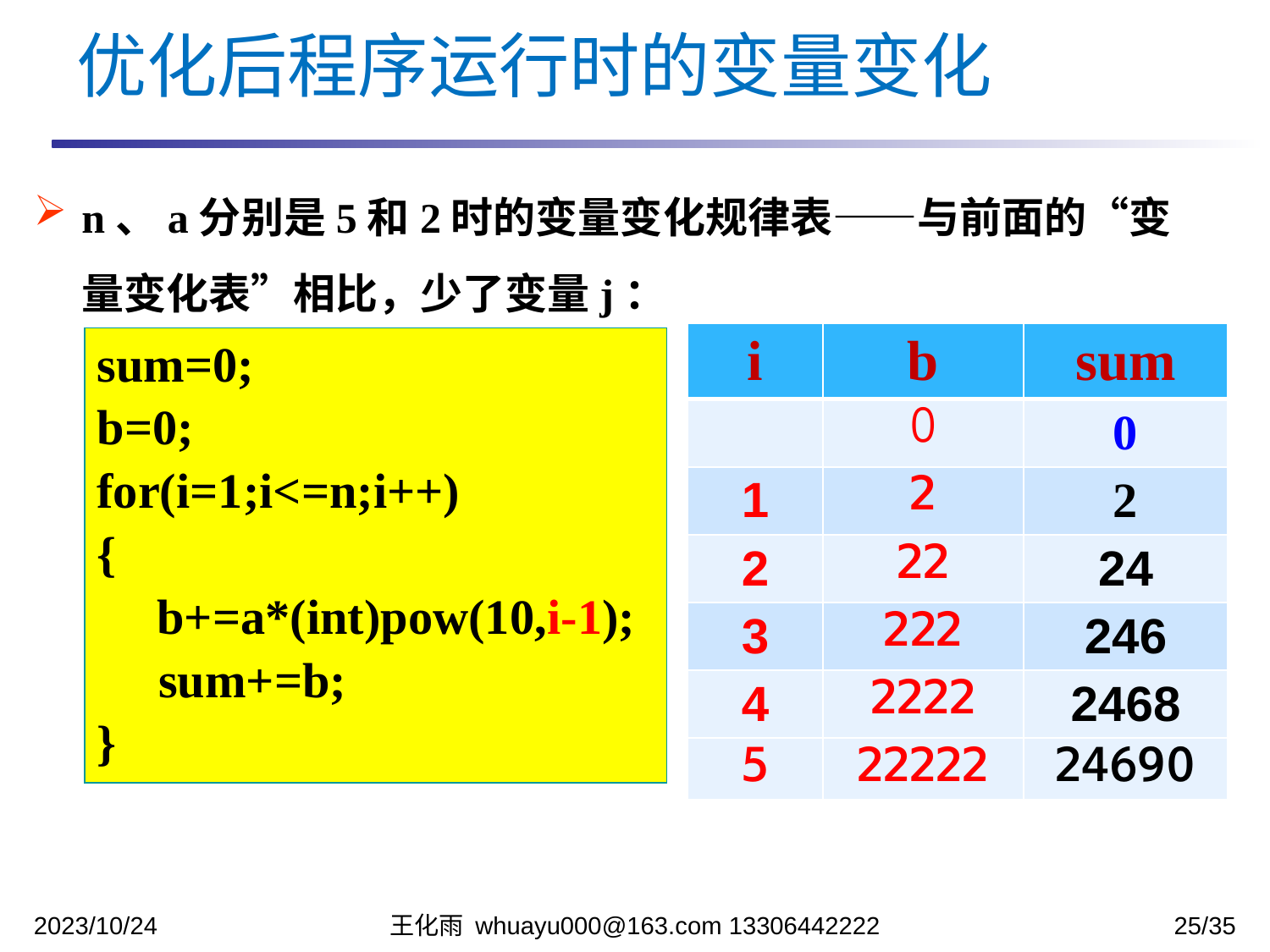

优化后程序运行时的变量变化
n、a分别是5和2时的变量变化规律表——与前面的“变量变化表”相比，少了变量j：
| i | b | sum |
| --- | --- | --- |
|  | 0 | 0 |
| 1 | 2 | 2 |
| 2 | 22 | 24 |
| 3 | 222 | 246 |
| 4 | 2222 | 2468 |
| 5 | 22222 | 24690 |
sum=0;
b=0;
for(i=1;i<=n;i++)
{
	 b+=a*(int)pow(10,i-1);
     sum+=b;
}
2023/10/24
王化雨 whuayu000@163.com 13306442222
25/35